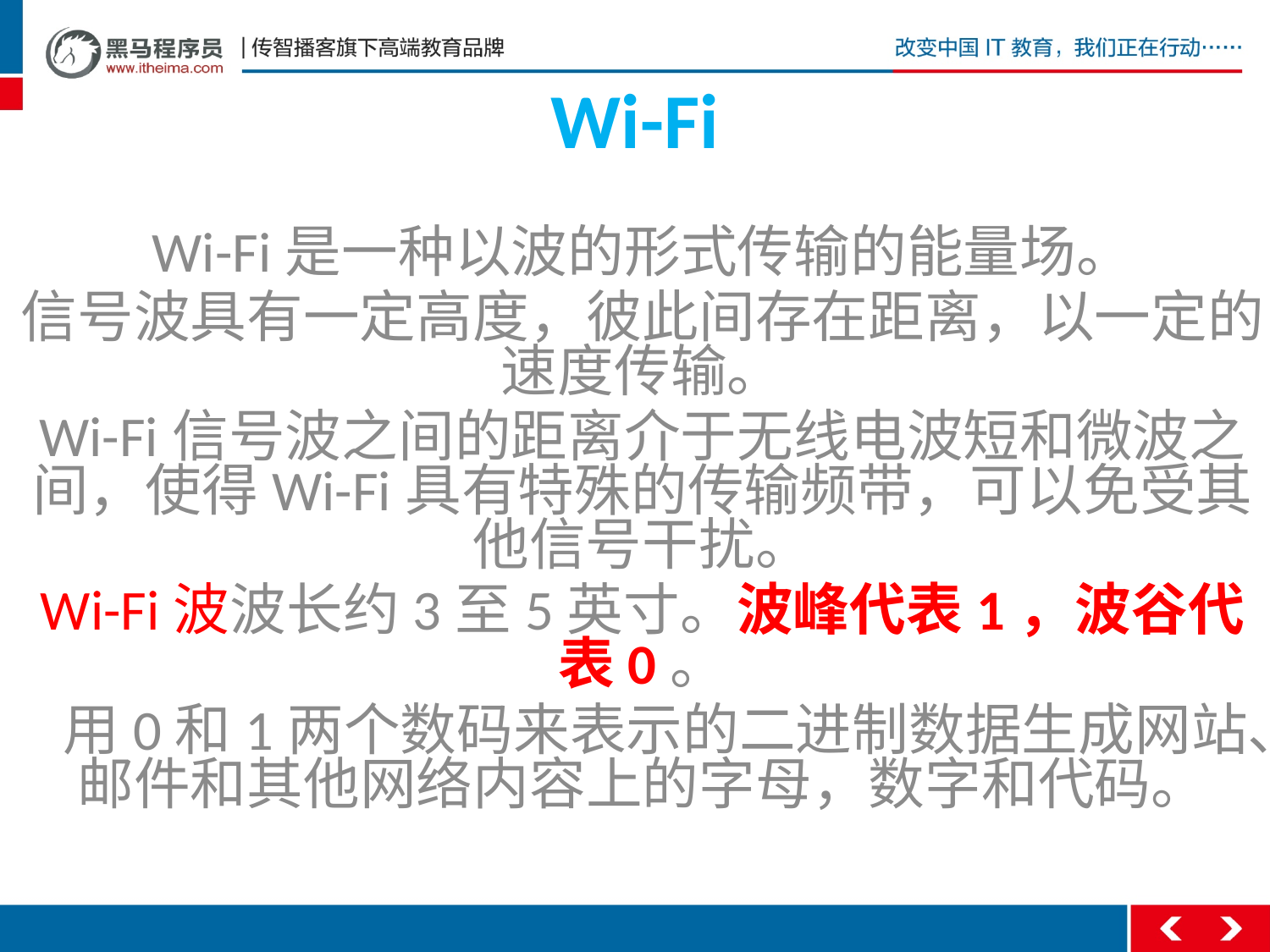

# Wi-Fi
Wi-Fi是一种以波的形式传输的能量场。
信号波具有一定高度，彼此间存在距离，以一定的速度传输。
Wi-Fi信号波之间的距离介于无线电波短和微波之间，使得Wi-Fi具有特殊的传输频带，可以免受其他信号干扰。
Wi-Fi波波长约3至5英寸。波峰代表1，波谷代表0。
 用0和1两个数码来表示的二进制数据生成网站、邮件和其他网络内容上的字母，数字和代码。